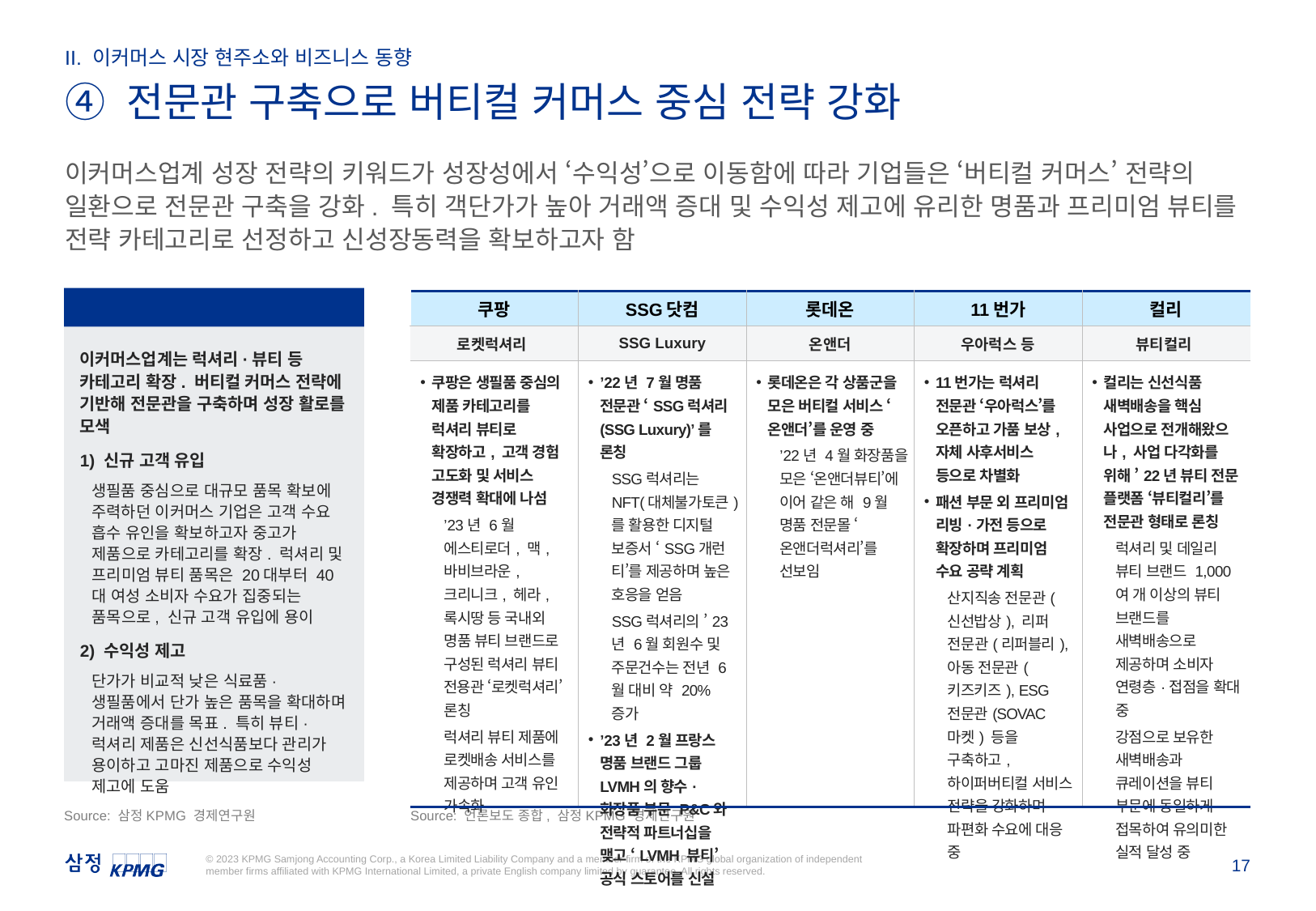

II. 이커머스 시장 현주소와 비즈니스 동향
④ 전문관 구축으로 버티컬 커머스 중심 전략 강화
이커머스업계 성장 전략의 키워드가 성장성에서 ‘수익성’으로 이동함에 따라 기업들은 ‘버티컬 커머스’ 전략의 일환으로 전문관 구축을 강화. 특히 객단가가 높아 거래액 증대 및 수익성 제고에 유리한 명품과 프리미엄 뷰티를 전략 카테고리로 선정하고 신성장동력을 확보하고자 함
전문관 구축 확대 배경
| 쿠팡 | SSG닷컴 | 롯데온 | 11번가 | 컬리 |
| --- | --- | --- | --- | --- |
| 로켓럭셔리 | SSG Luxury | 온앤더 | 우아럭스 등 | 뷰티컬리 |
| 쿠팡은 생필품 중심의 제품 카테고리를 럭셔리 뷰티로 확장하고, 고객 경험 고도화 및 서비스 경쟁력 확대에 나섬 ’23년 6월 에스티로더, 맥, 바비브라운, 크리니크, 헤라, 록시땅 등 국내외 명품 뷰티 브랜드로 구성된 럭셔리 뷰티 전용관 ‘로켓럭셔리’ 론칭 럭셔리 뷰티 제품에 로켓배송 서비스를 제공하며 고객 유인 가속화 | ’22년 7월 명품 전문관 ‘SSG럭셔리(SSG Luxury)’를 론칭 SSG럭셔리는 NFT(대체불가토큰)를 활용한 디지털 보증서 ‘SSG개런티’를 제공하며 높은 호응을 얻음 SSG럭셔리의 ’23년 6월 회원수 및 주문건수는 전년 6월 대비 약 20% 증가 ’23년 2월 프랑스 명품 브랜드 그룹 LVMH의 향수·화장품 부문 P&C와 전략적 파트너십을 맺고 ‘LVMH 뷰티’ 공식 스토어를 신설 | 롯데온은 각 상품군을 모은 버티컬 서비스 ‘온앤더’를 운영 중 ’22년 4월 화장품을 모은 ‘온앤더뷰티’에 이어 같은 해 9월 명품 전문몰 ‘온앤더럭셔리’를 선보임 | 11번가는 럭셔리 전문관 ‘우아럭스’를 오픈하고 가품 보상, 자체 사후서비스 등으로 차별화 패션 부문 외 프리미엄 리빙·가전 등으로 확장하며 프리미엄 수요 공략 계획 산지직송 전문관(신선밥상), 리퍼 전문관(리퍼블리), 아동 전문관(키즈키즈), ESG 전문관(SOVAC마켓) 등을 구축하고, 하이퍼버티컬 서비스 전략을 강화하며 파편화 수요에 대응 중 | 컬리는 신선식품 새벽배송을 핵심 사업으로 전개해왔으나, 사업 다각화를 위해 ’22년 뷰티 전문 플랫폼 ‘뷰티컬리’를 전문관 형태로 론칭 럭셔리 및 데일리 뷰티 브랜드 1,000여 개 이상의 뷰티 브랜드를 새벽배송으로 제공하며 소비자 연령층·접점을 확대 중 강점으로 보유한 새벽배송과 큐레이션을 뷰티 부문에 동일하게 접목하여 유의미한 실적 달성 중 |

이커머스업계는 럭셔리·뷰티 등 카테고리 확장. 버티컬 커머스 전략에 기반해 전문관을 구축하며 성장 활로를 모색
1) 신규 고객 유입
생필품 중심으로 대규모 품목 확보에 주력하던 이커머스 기업은 고객 수요 흡수 유인을 확보하고자 중고가 제품으로 카테고리를 확장. 럭셔리 및 프리미엄 뷰티 품목은 20대부터 40대 여성 소비자 수요가 집중되는 품목으로, 신규 고객 유입에 용이
2) 수익성 제고
단가가 비교적 낮은 식료품·생필품에서 단가 높은 품목을 확대하며 거래액 증대를 목표. 특히 뷰티·럭셔리 제품은 신선식품보다 관리가 용이하고 고마진 제품으로 수익성 제고에 도움
Source: 삼정KPMG 경제연구원
Source: 언론보도 종합, 삼정KPMG 경제연구원